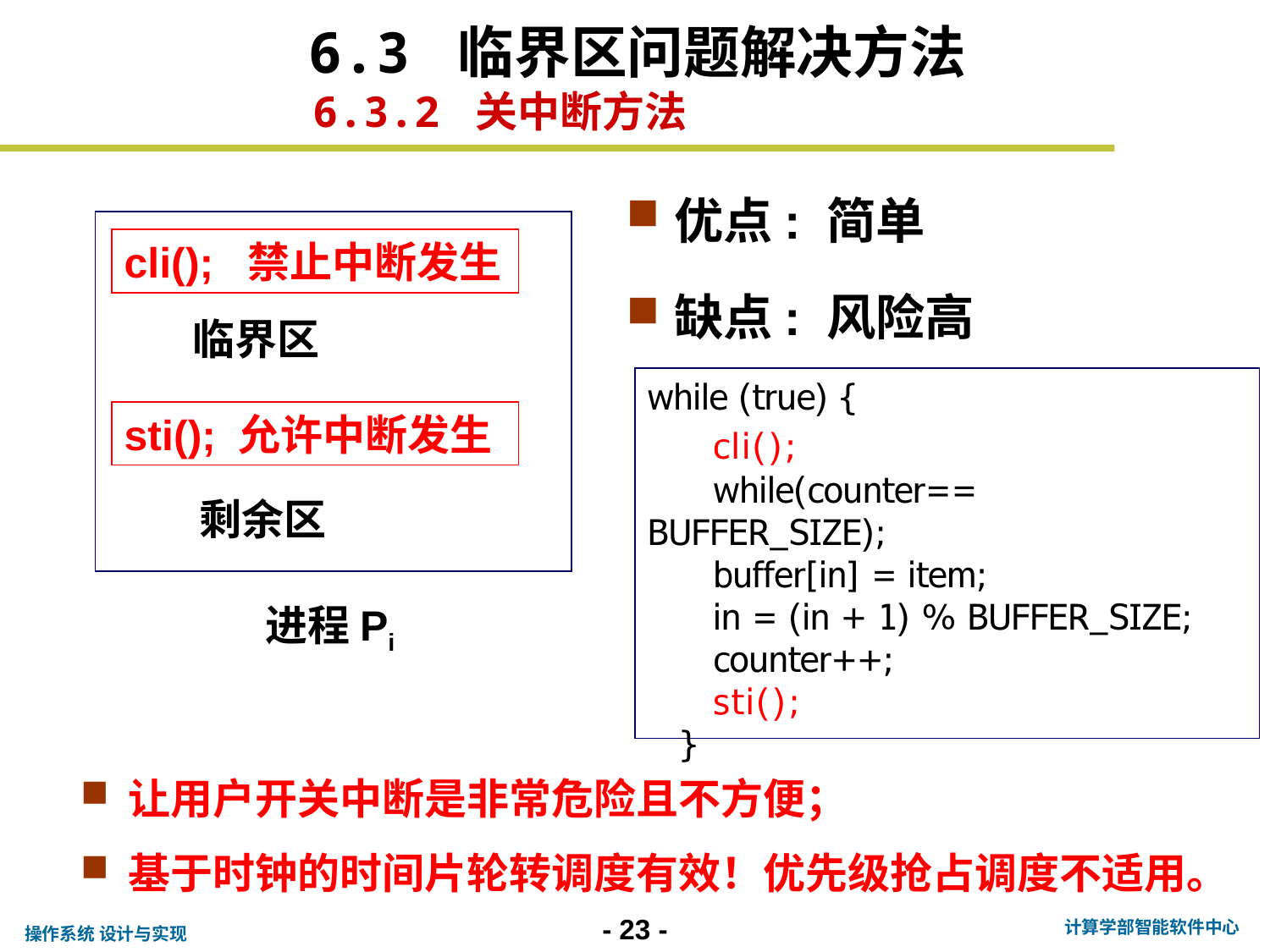

6.3 临界区问题解决方法
6.3.2 关中断方法
优点: 简单

cli();  禁止中断发生
临界区
sti(); 允许中断发生
剩余区
进程Pi
缺点: 风险高

while (true) {
     cli();
      while(counter== BUFFER_SIZE);
      buffer[in] = item;
      in = (in + 1) % BUFFER_SIZE;
      counter++;
      sti();
   }
让用户开关中断是非常危险且不方便；
基于时钟的时间片轮转调度有效！优先级抢占调度不适用。